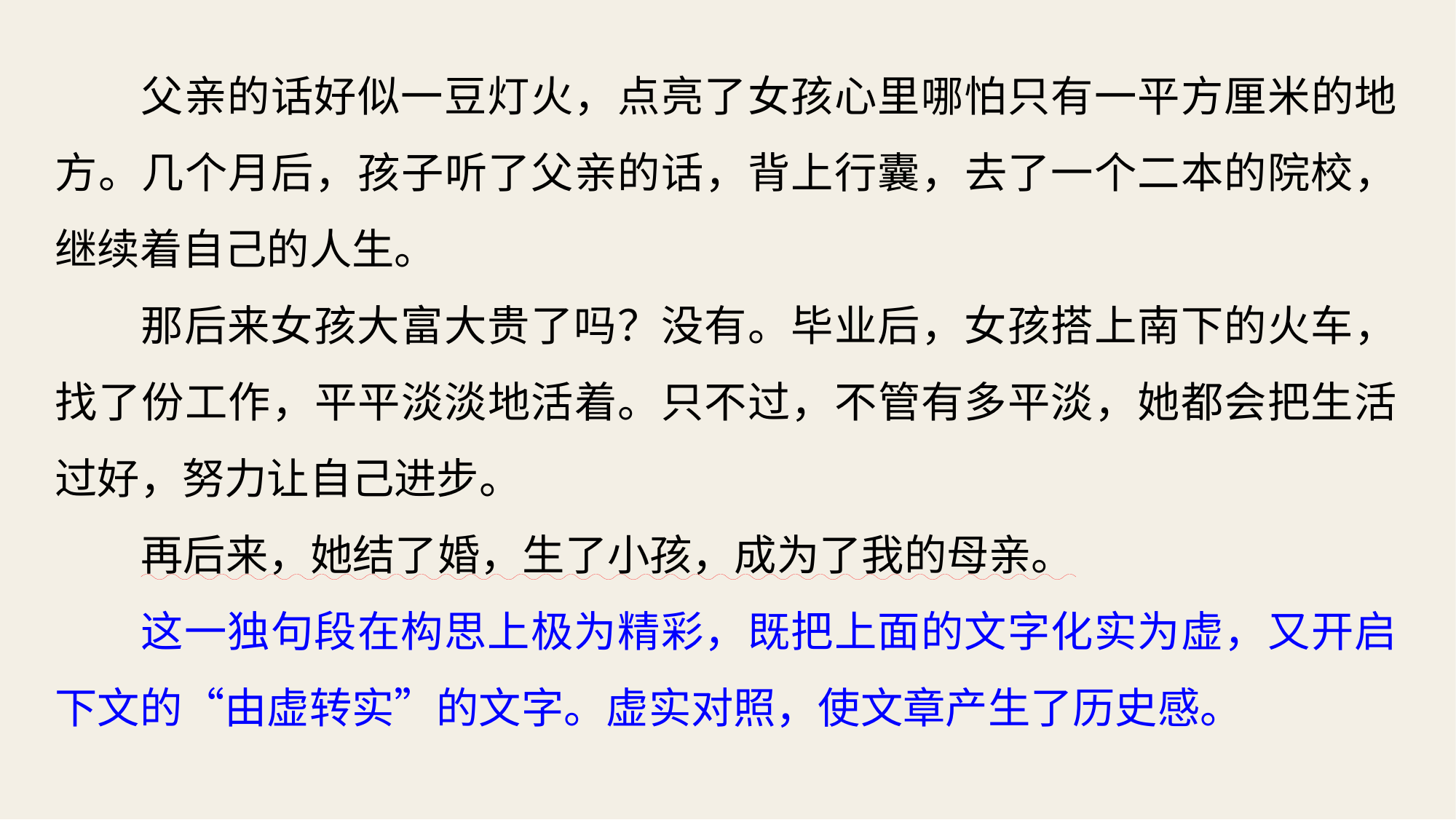

父亲的话好似一豆灯火，点亮了女孩心里哪怕只有一平方厘米的地方。几个月后，孩子听了父亲的话，背上行囊，去了一个二本的院校，继续着自己的人生。
那后来女孩大富大贵了吗？没有。毕业后，女孩搭上南下的火车，找了份工作，平平淡淡地活着。只不过，不管有多平淡，她都会把生活过好，努力让自己进步。
再后来，她结了婚，生了小孩，成为了我的母亲。
这一独句段在构思上极为精彩，既把上面的文字化实为虚，又开启下文的“由虚转实”的文字。虚实对照，使文章产生了历史感。